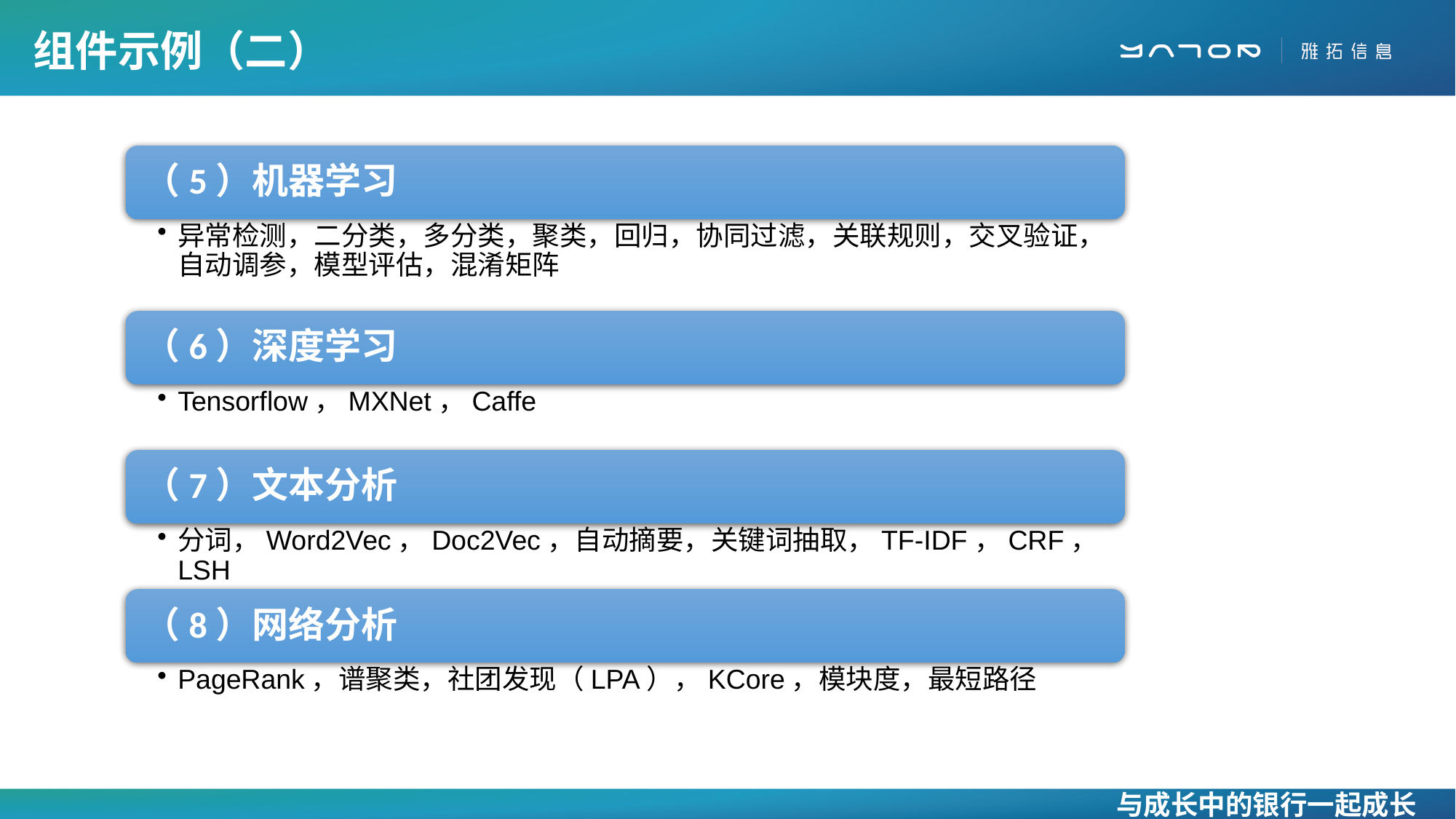

# 组件示例（二）
（5）机器学习
异常检测，二分类，多分类，聚类，回归，协同过滤，关联规则，交叉验证，自动调参，模型评估，混淆矩阵
（6）深度学习
Tensorflow，MXNet，Caffe
（7）文本分析
分词，Word2Vec，Doc2Vec，自动摘要，关键词抽取，TF-IDF，CRF，LSH
（8）网络分析
PageRank，谱聚类，社团发现（LPA），KCore，模块度，最短路径